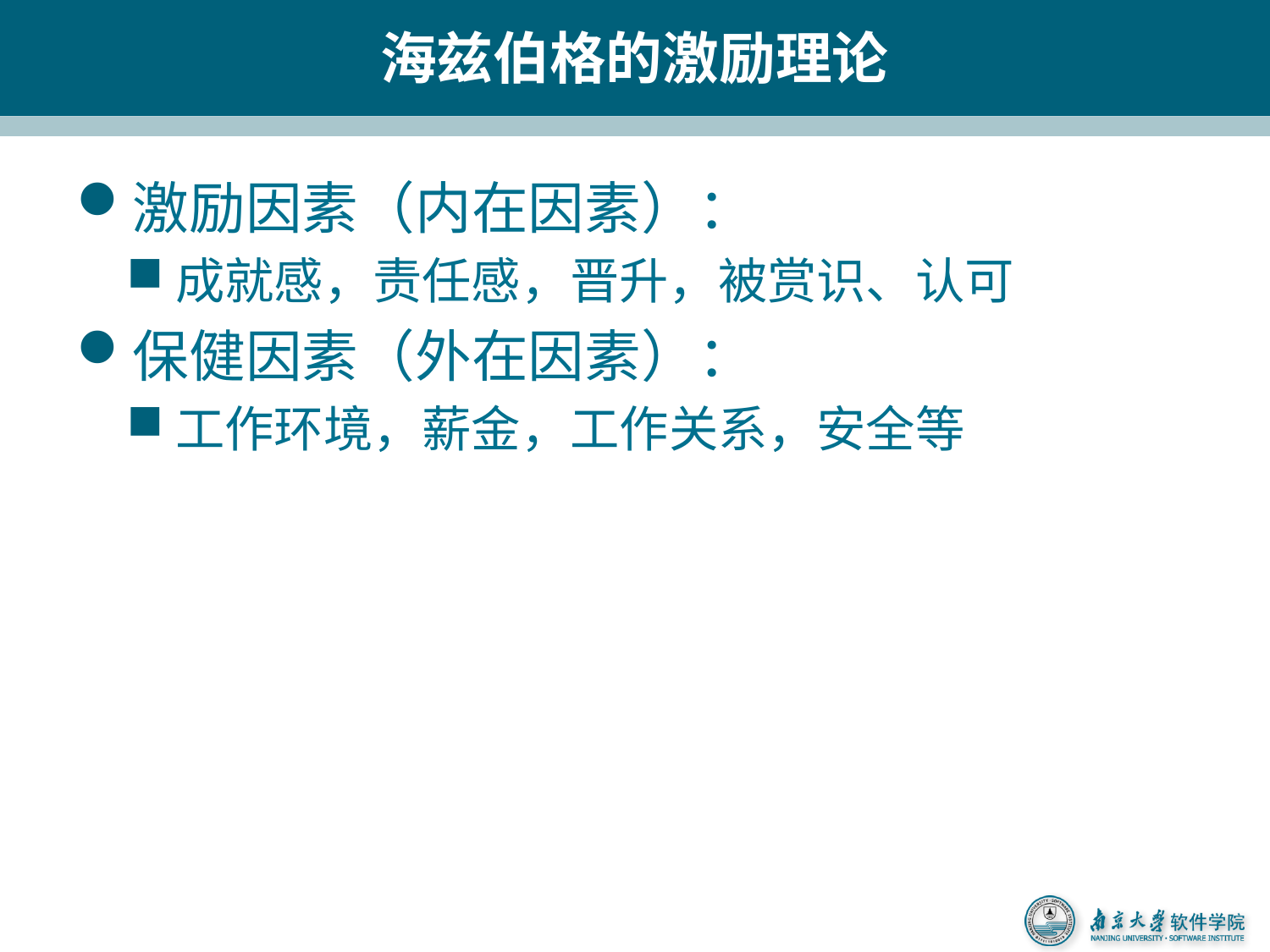

# 海兹伯格的激励理论
激励因素（内在因素）：
成就感，责任感，晋升，被赏识、认可
保健因素（外在因素）：
工作环境，薪金，工作关系，安全等